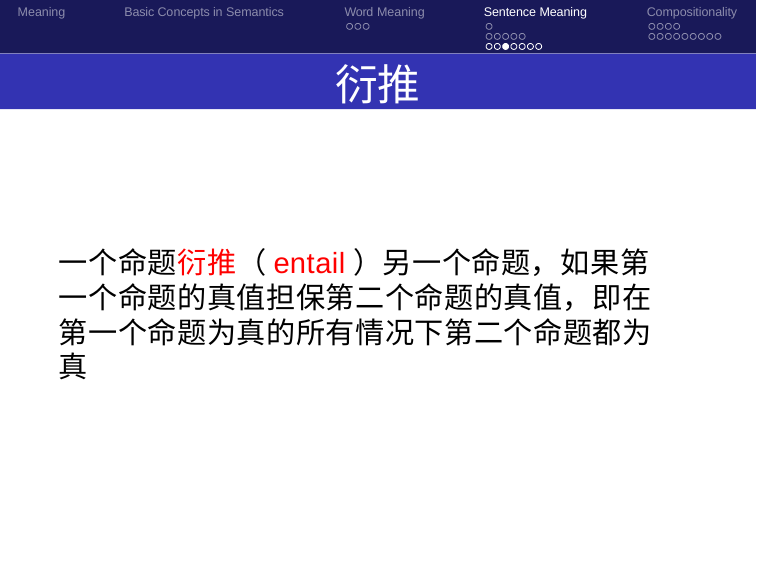

Meaning
Basic Concepts in Semantics
Word Meaning
Sentence Meaning
Compositionality

衍推
一个命题衍推（entail）另一个命题，如果第一个命题的真值担保第二个命题的真值，即在第一个命题为真的所有情况下第二个命题都为真